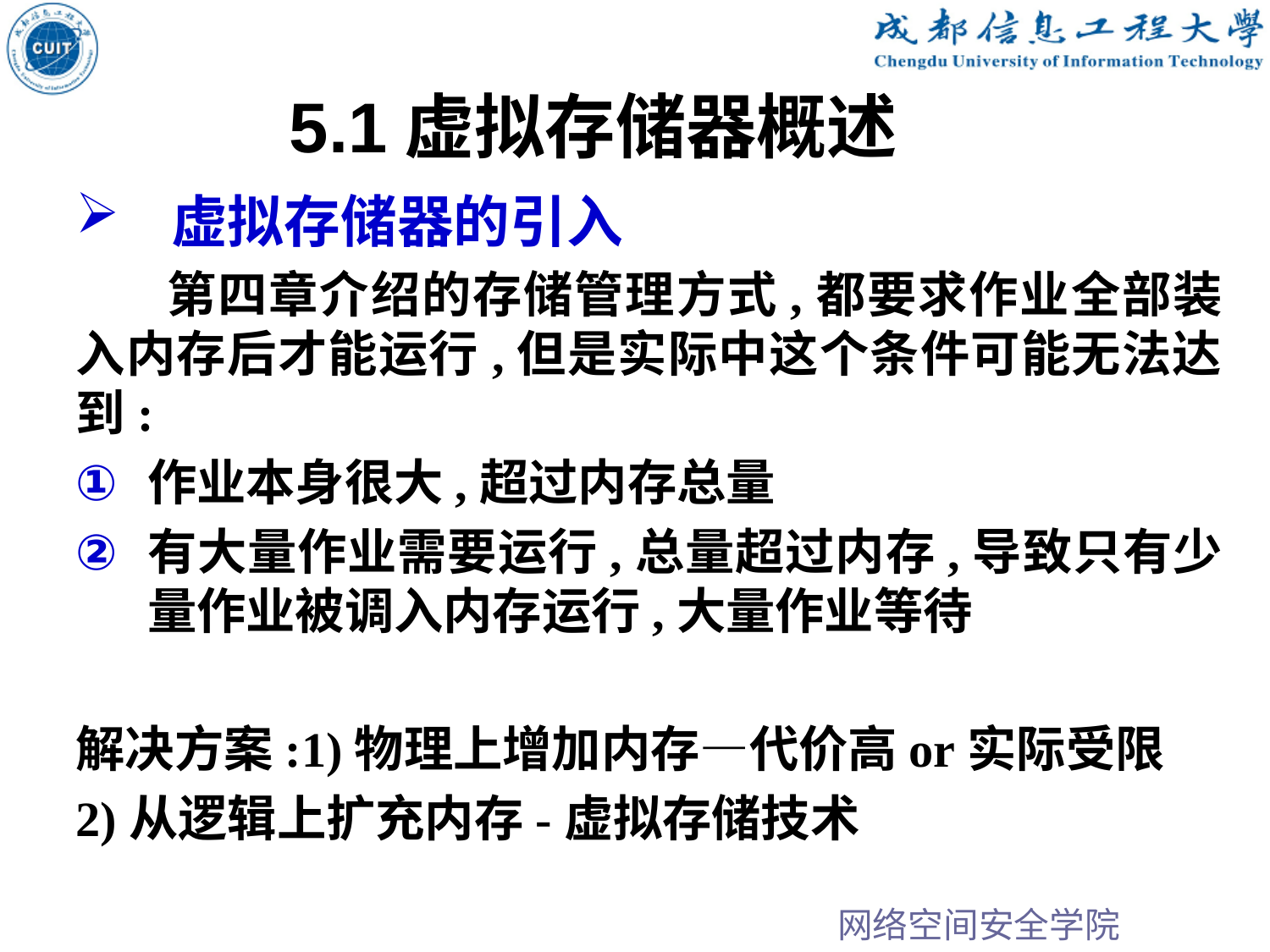

5.1虚拟存储器概述
虚拟存储器的引入
      第四章介绍的存储管理方式,都要求作业全部装入内存后才能运行,但是实际中这个条件可能无法达到:
作业本身很大,超过内存总量
有大量作业需要运行,总量超过内存,导致只有少量作业被调入内存运行,大量作业等待

解决方案:1)物理上增加内存—代价高or实际受限
2)从逻辑上扩充内存-虚拟存储技术